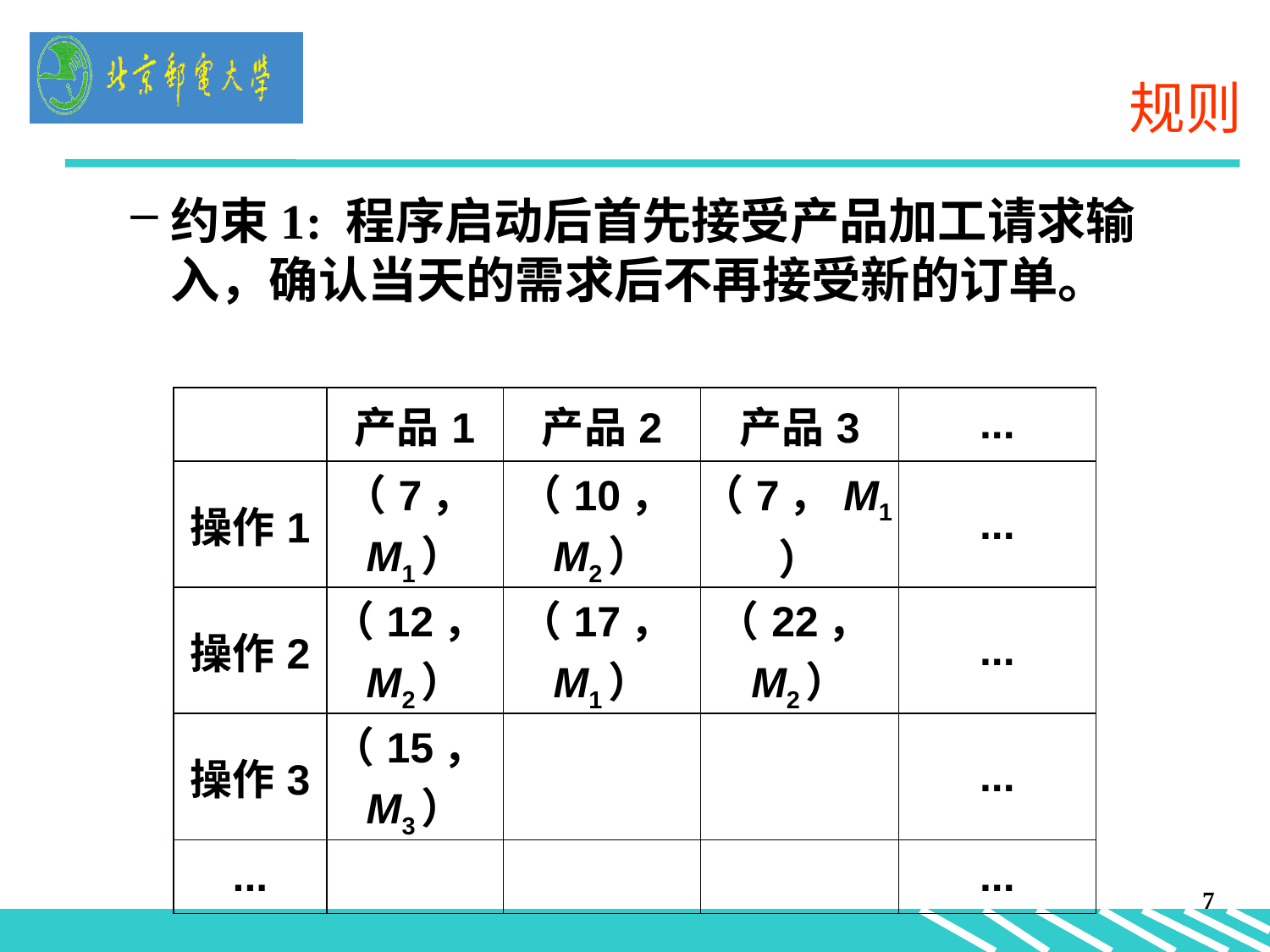

# 规则
约束1: 程序启动后首先接受产品加工请求输入，确认当天的需求后不再接受新的订单。

|  | 产品1 | 产品2 | 产品3 | ... |
| --- | --- | --- | --- | --- |
| 操作1 | （7，M1） | （10，M2） | （7，M1） | ... |
| 操作2 | （12，M2） | （17，M1） | （22，M2） | ... |
| 操作3 | （15，M3） |  |  | ... |
| ... |  |  |  | ... |
7